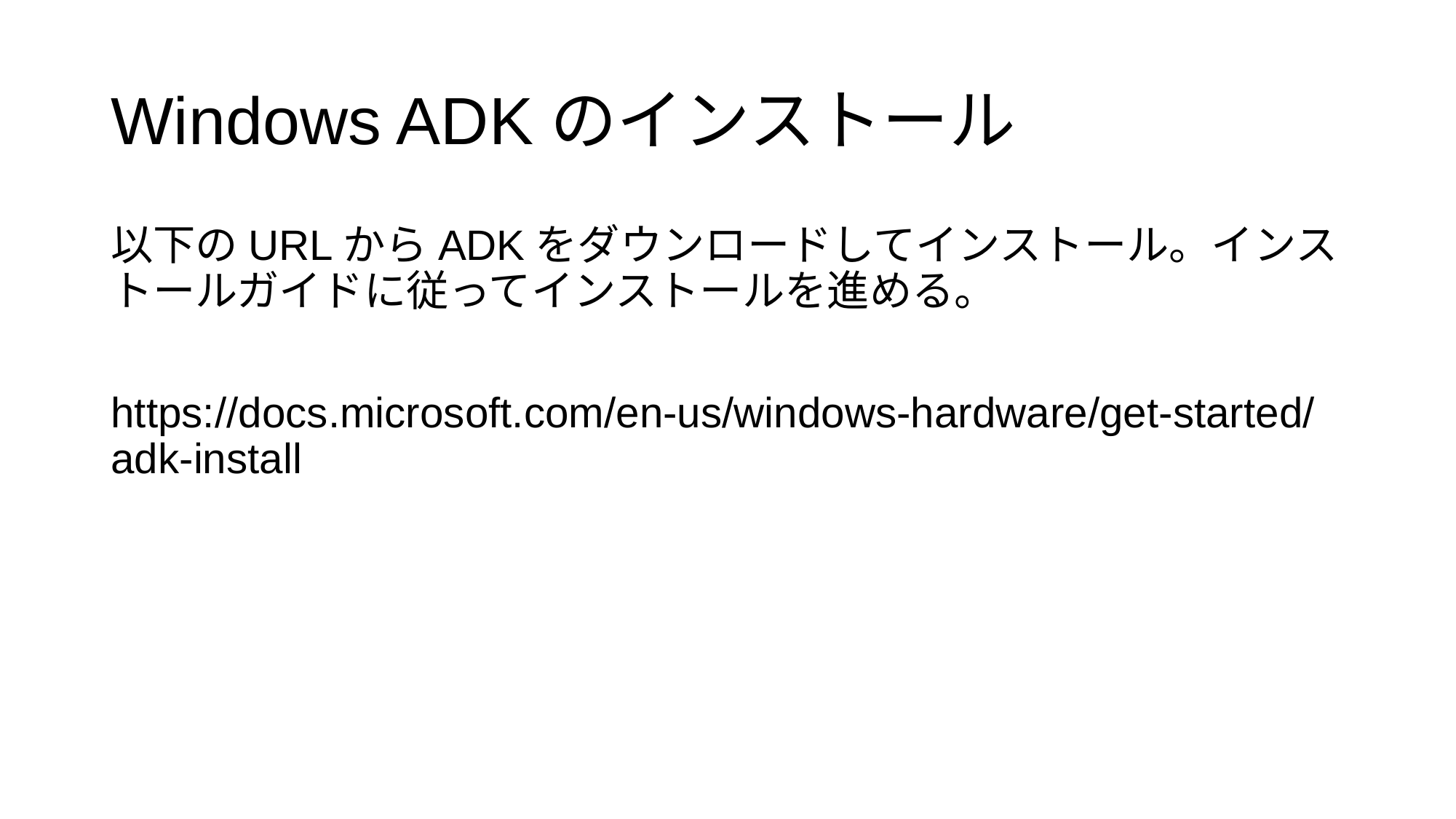

# Windows ADKのインストール
以下のURLからADKをダウンロードしてインストール。インストールガイドに従ってインストールを進める。

https://docs.microsoft.com/en-us/windows-hardware/get-started/adk-install